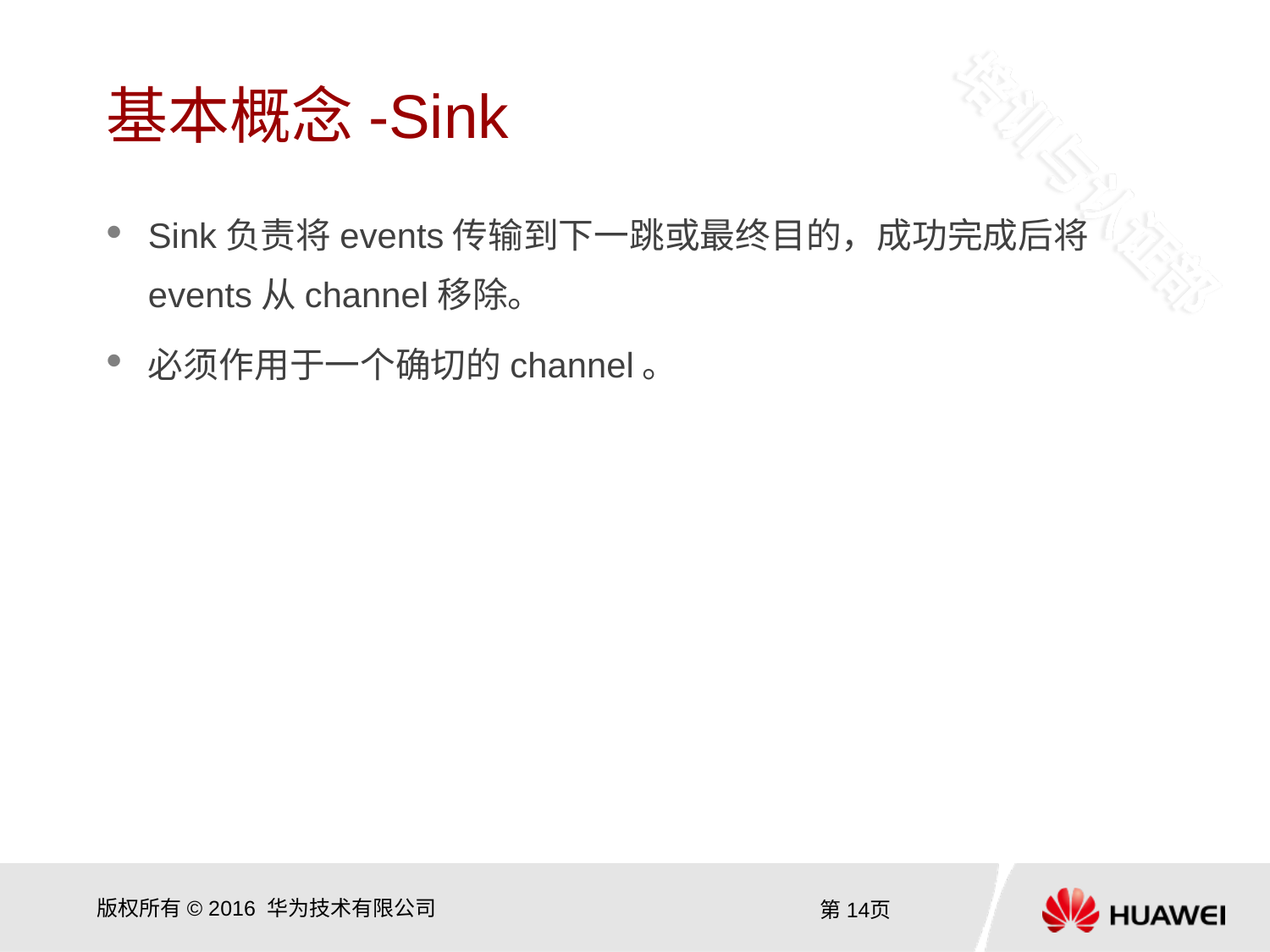

# 基本概念-Sink
Sink负责将events传输到下一跳或最终目的，成功完成后将events从channel移除。
必须作用于一个确切的channel。